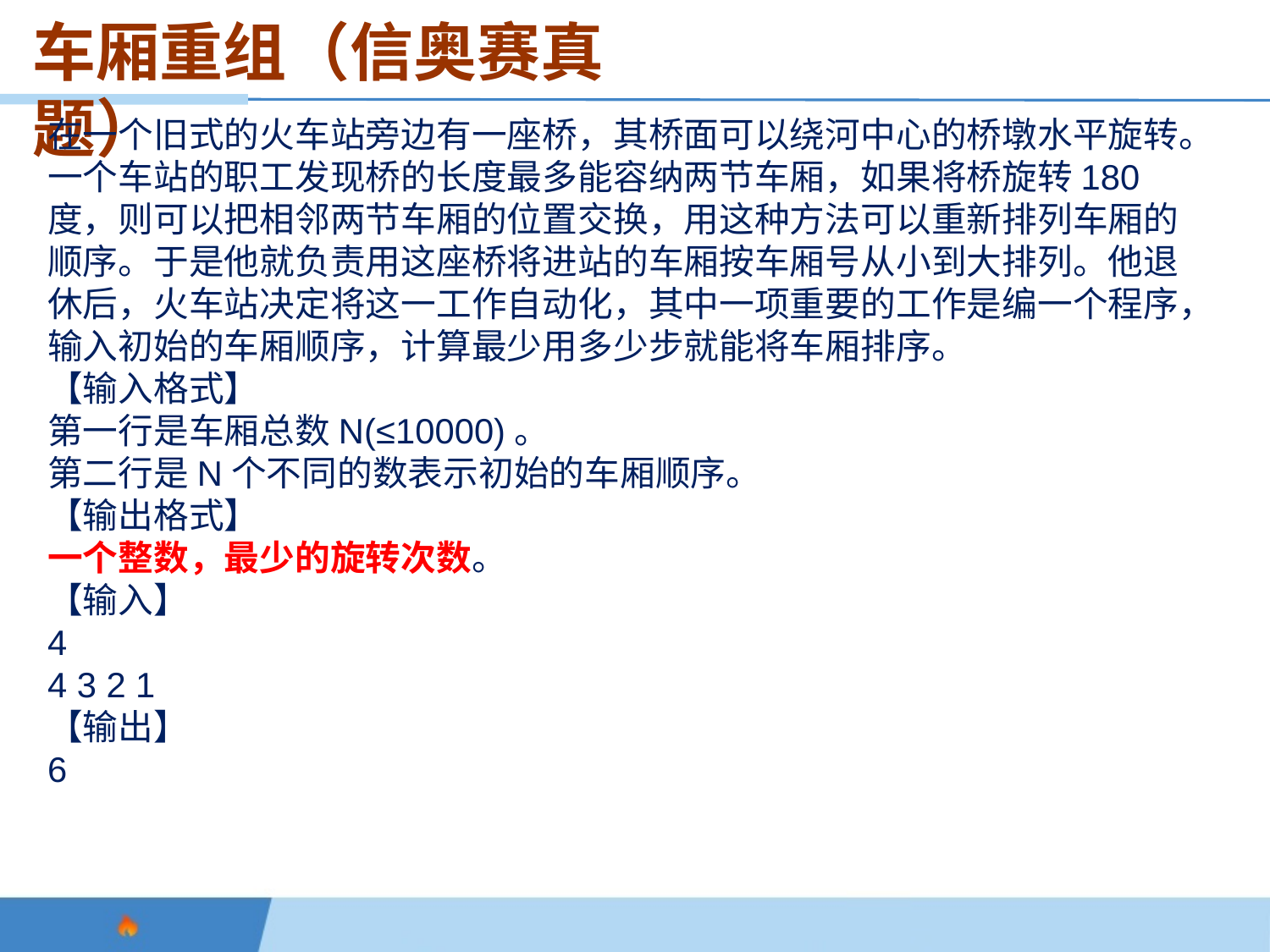

车厢重组（信奥赛真题）
在一个旧式的火车站旁边有一座桥，其桥面可以绕河中心的桥墩水平旋转。一个车站的职工发现桥的长度最多能容纳两节车厢，如果将桥旋转180度，则可以把相邻两节车厢的位置交换，用这种方法可以重新排列车厢的顺序。于是他就负责用这座桥将进站的车厢按车厢号从小到大排列。他退休后，火车站决定将这一工作自动化，其中一项重要的工作是编一个程序，输入初始的车厢顺序，计算最少用多少步就能将车厢排序。
【输入格式】
第一行是车厢总数N(≤10000)。
第二行是N个不同的数表示初始的车厢顺序。
【输出格式】
一个整数，最少的旋转次数。
【输入】
4
4 3 2 1
【输出】
6